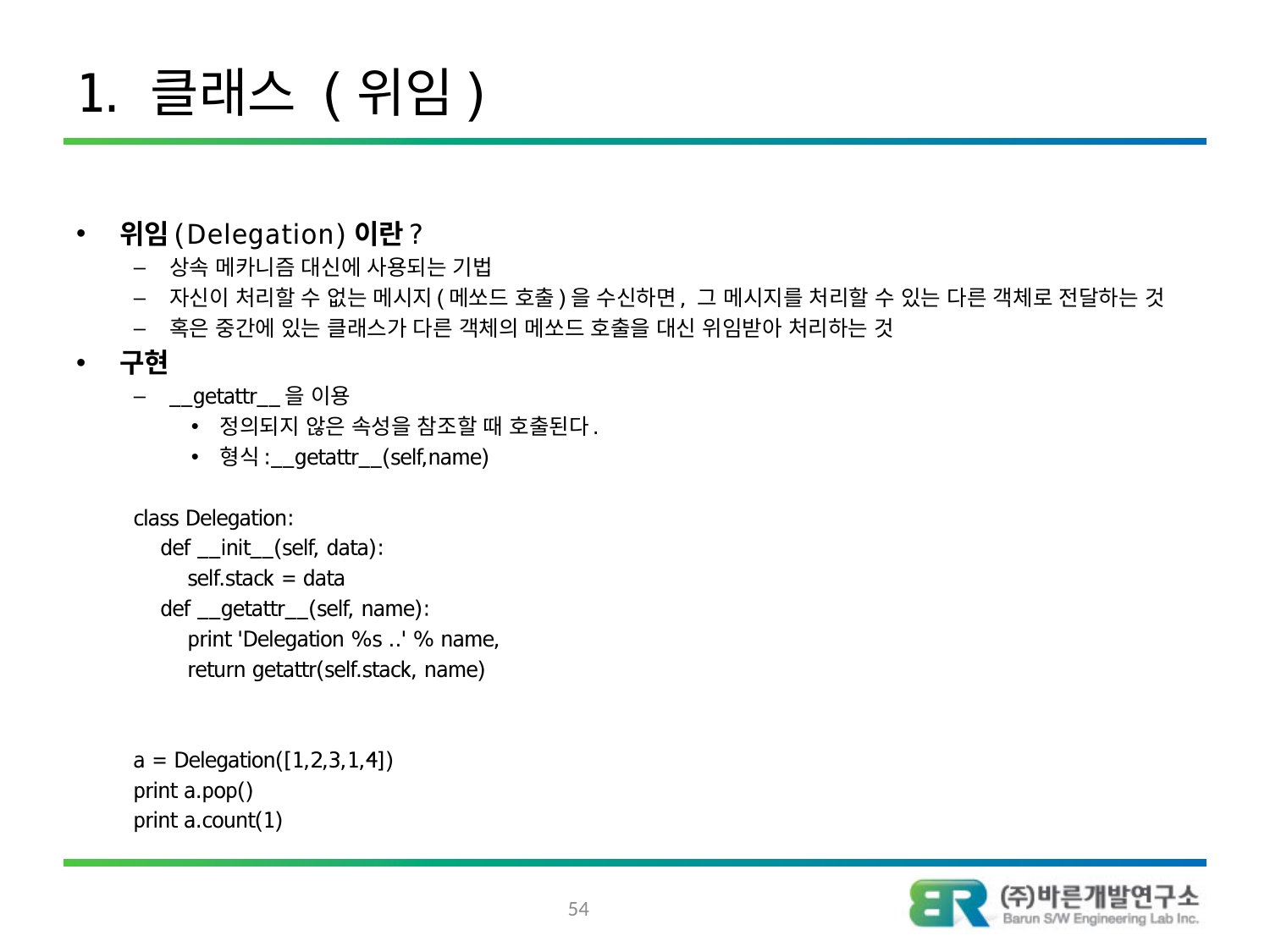

# 1. 클래스 (위임)

위임(Delegation)이란?
상속 메카니즘 대신에 사용되는 기법
자신이 처리할 수 없는 메시지(메쏘드 호출)을 수신하면, 그 메시지를 처리할 수 있는 다른 객체로 전달하는 것
혹은 중간에 있는 클래스가 다른 객체의 메쏘드 호출을 대신 위임받아 처리하는 것
구현
__getattr__을 이용
정의되지 않은 속성을 참조할 때 호출된다.
형식:__getattr__(self,name)

class Delegation:
    def __init__(self, data):
        self.stack = data
    def __getattr__(self, name):
        print 'Delegation %s ..' % name,
        return getattr(self.stack, name)

a = Delegation([1,2,3,1,4])
print a.pop()
print a.count(1)

54